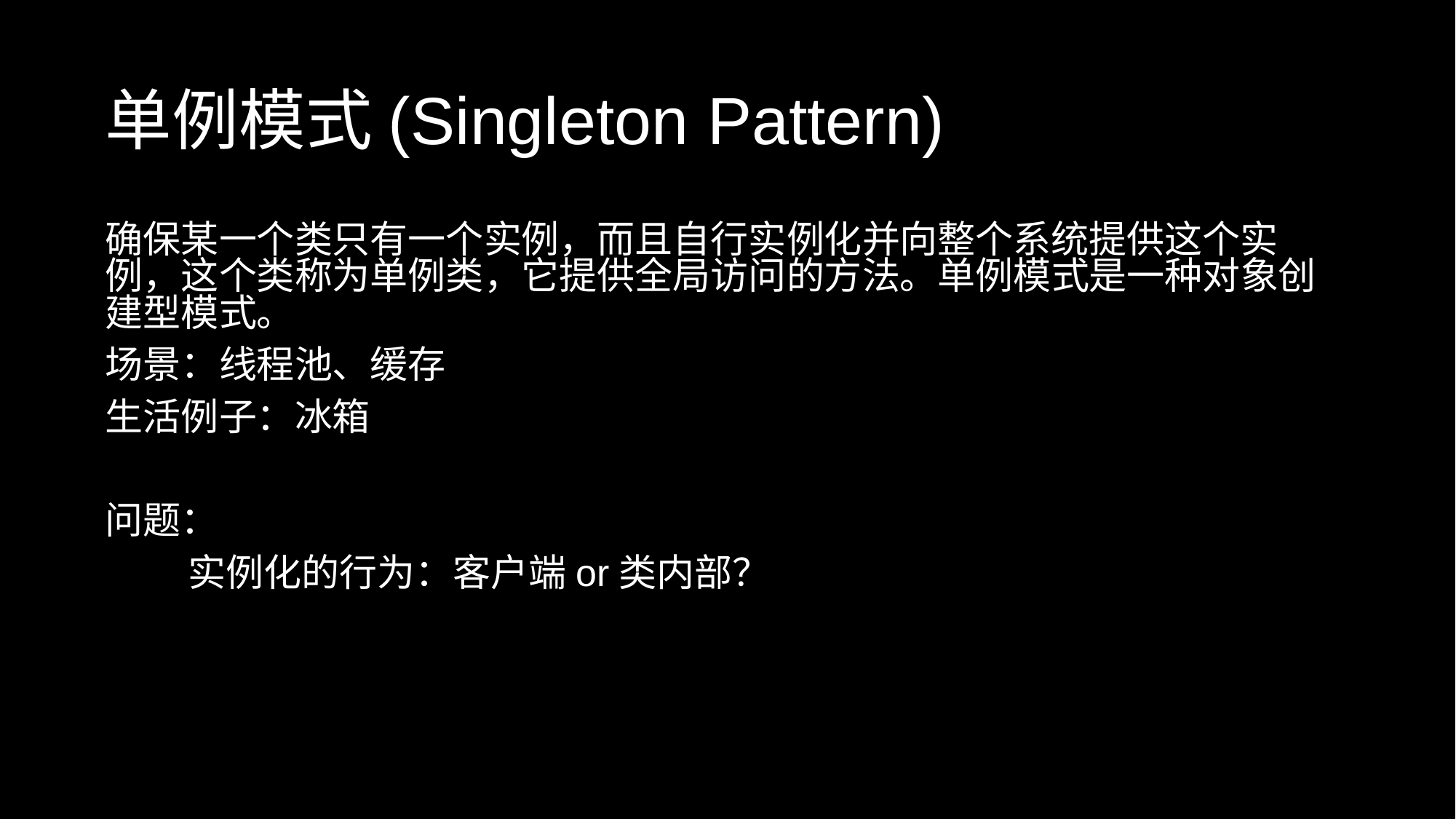

# 单例模式(Singleton Pattern)
确保某一个类只有一个实例，而且自行实例化并向整个系统提供这个实例，这个类称为单例类，它提供全局访问的方法。单例模式是一种对象创建型模式。
场景：线程池、缓存
生活例子：冰箱

问题：
实例化的行为：客户端or类内部？